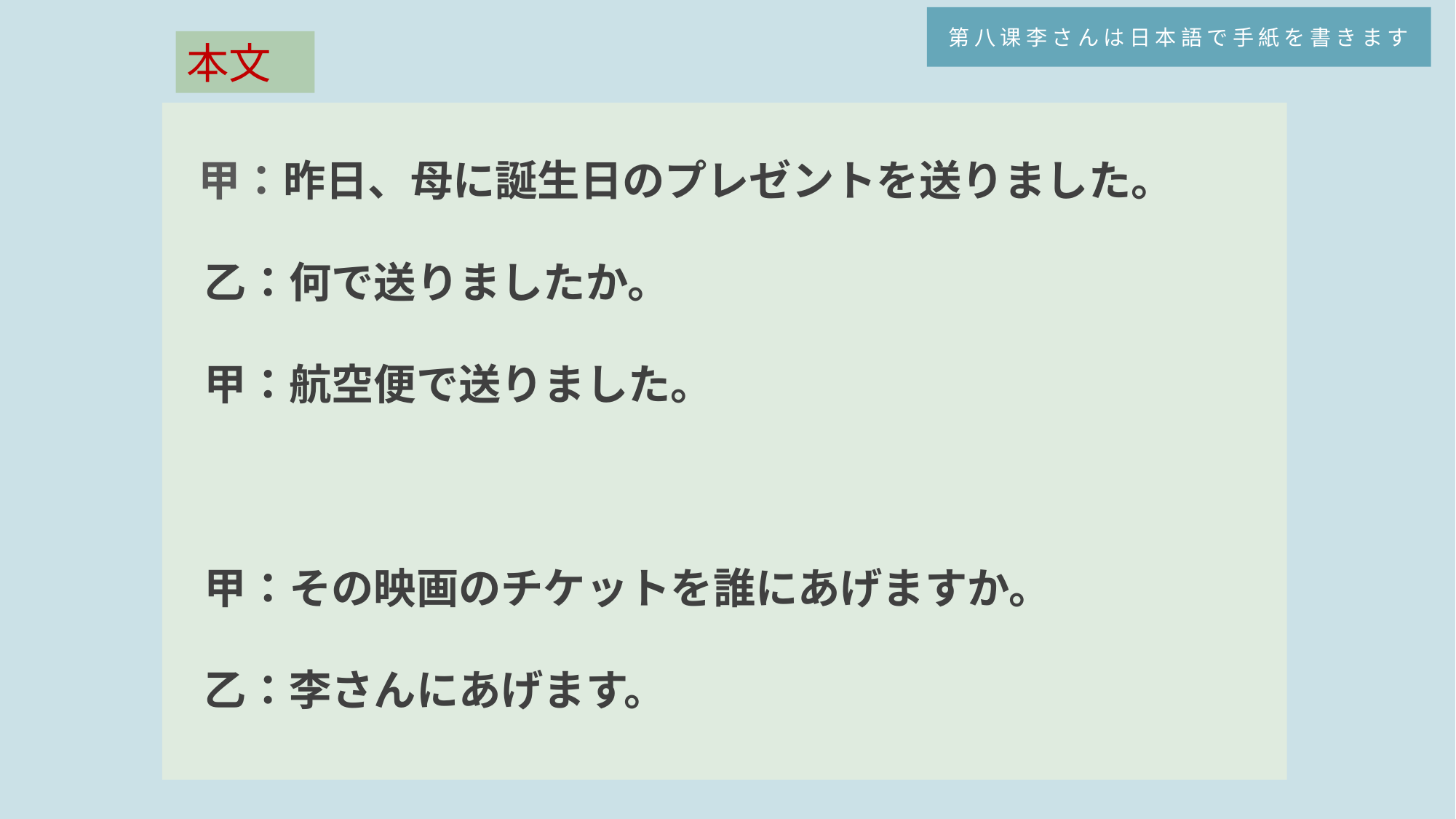

第八课李さんは日本語で手紙を書きます
本文
　甲：昨日、母に誕生日のプレゼントを送りました。
　乙：何で送りましたか。
　甲：航空便で送りました。

　甲：その映画のチケットを誰にあげますか。
　乙：李さんにあげます。